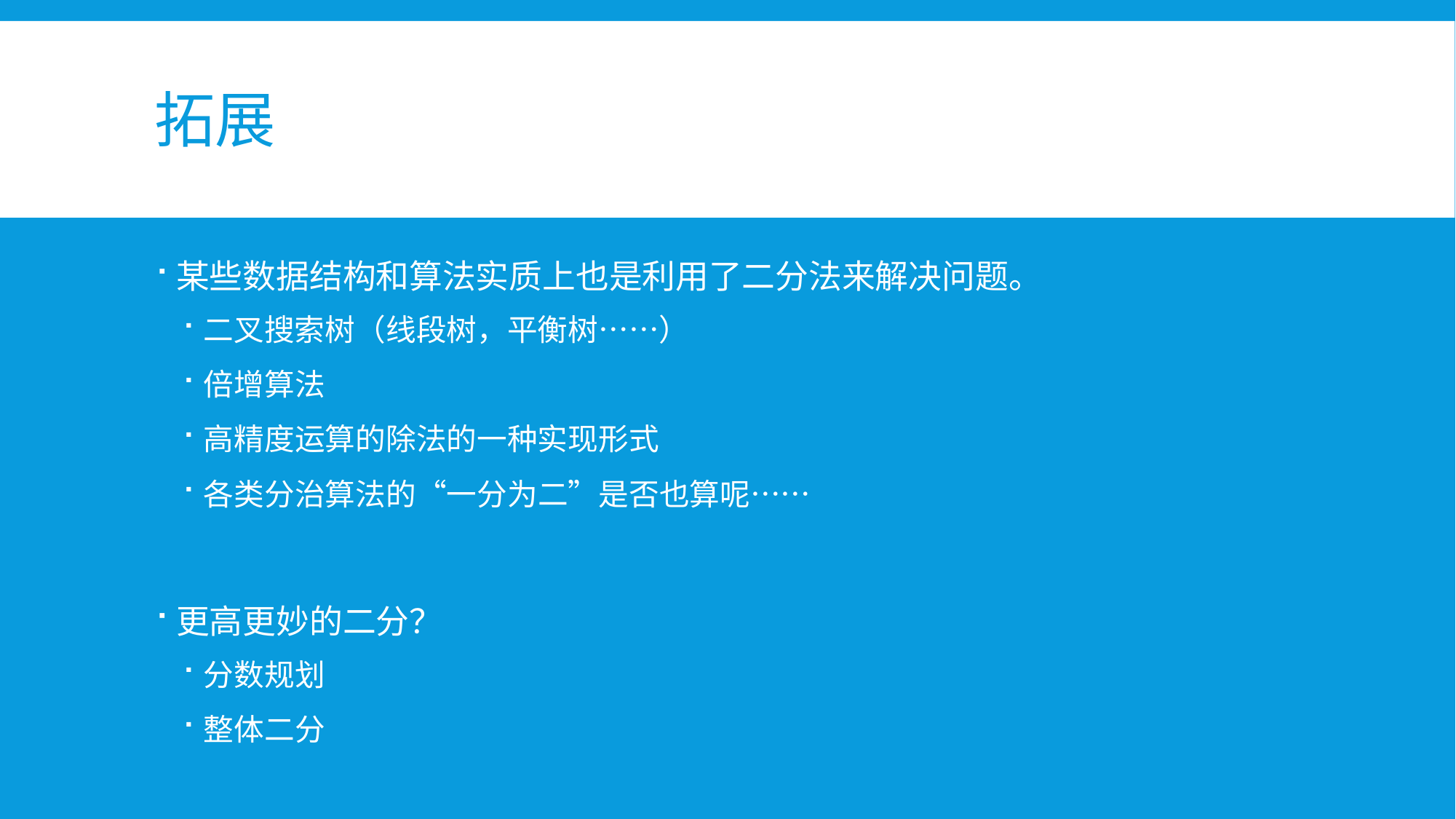

# 拓展
某些数据结构和算法实质上也是利用了二分法来解决问题。
二叉搜索树（线段树，平衡树……）
倍增算法
高精度运算的除法的一种实现形式
各类分治算法的“一分为二”是否也算呢……

更高更妙的二分？
分数规划
整体二分